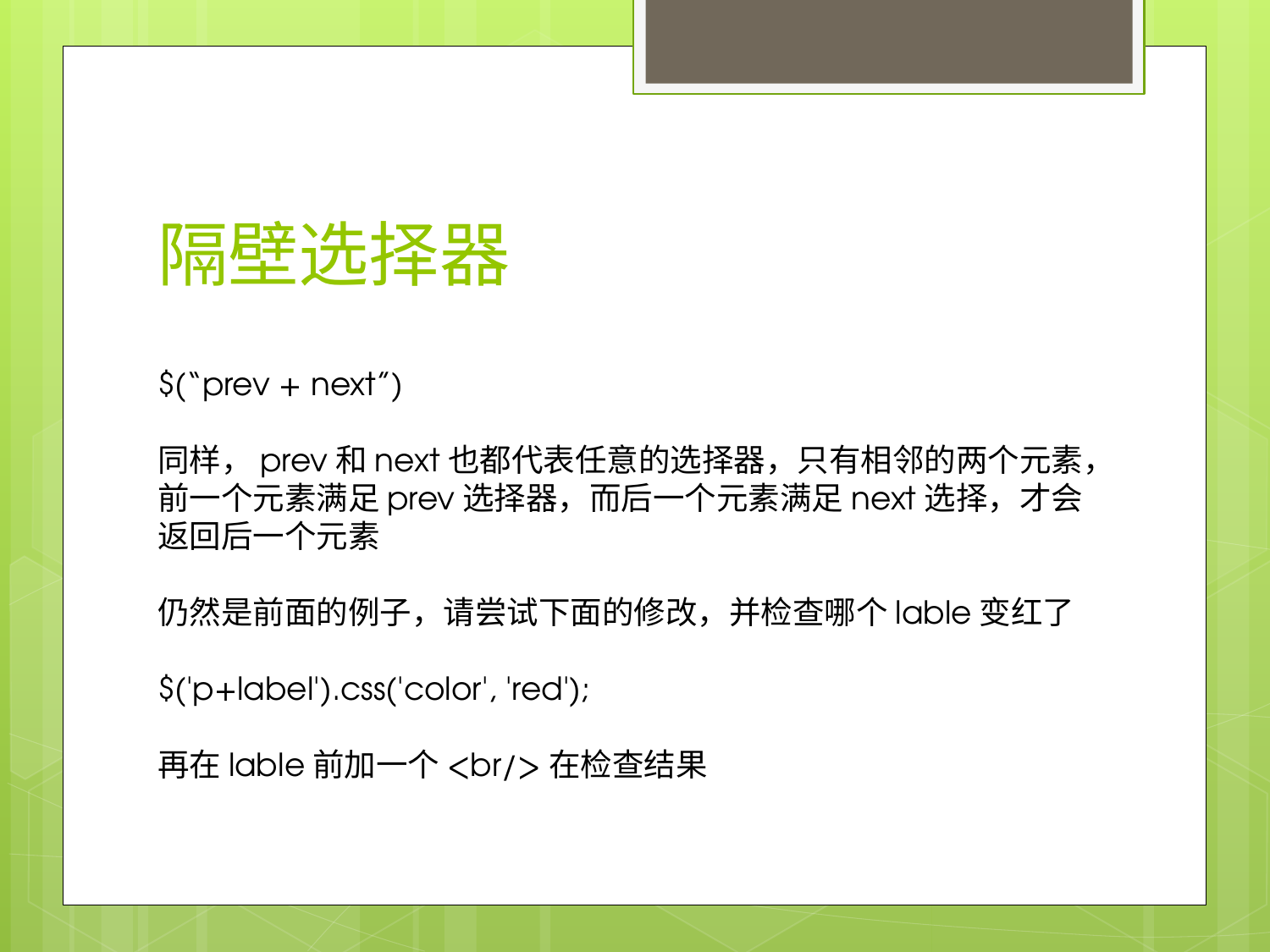

# 隔壁选择器
$(“prev + next”)

同样，prev和next也都代表任意的选择器，只有相邻的两个元素，前一个元素满足prev选择器，而后一个元素满足next选择，才会返回后一个元素

仍然是前面的例子，请尝试下面的修改，并检查哪个lable变红了

$('p+label').css('color', 'red');

再在lable前加一个<br/>在检查结果